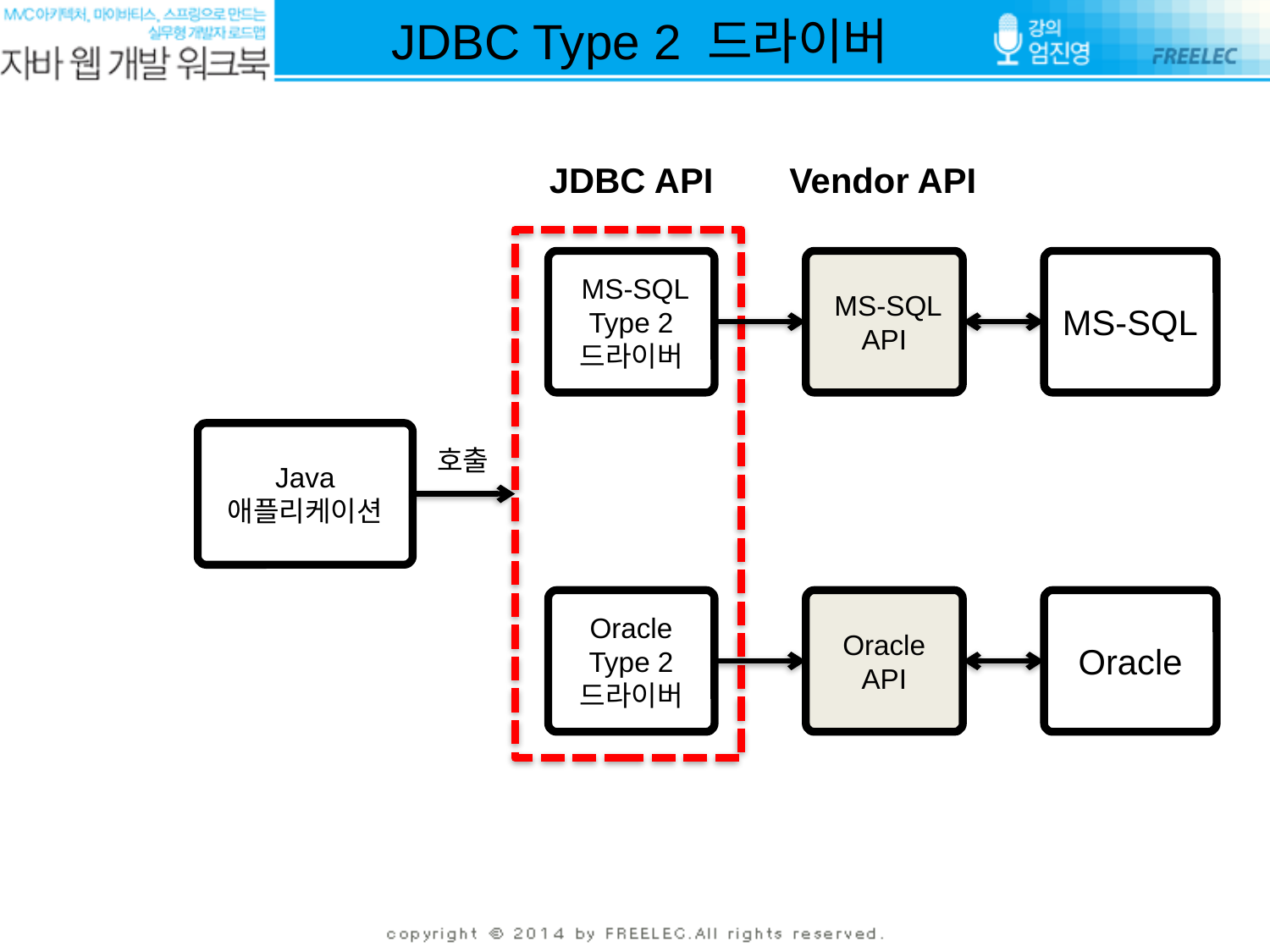

JDBC Type 2 드라이버
JDBC API
Vendor API

 MS-SQL
Type 2
드라이버
 MS-SQL
API
MS-SQL
Java
애플리케이션
호출
Oracle
Type 2
드라이버
Oracle
API
Oracle